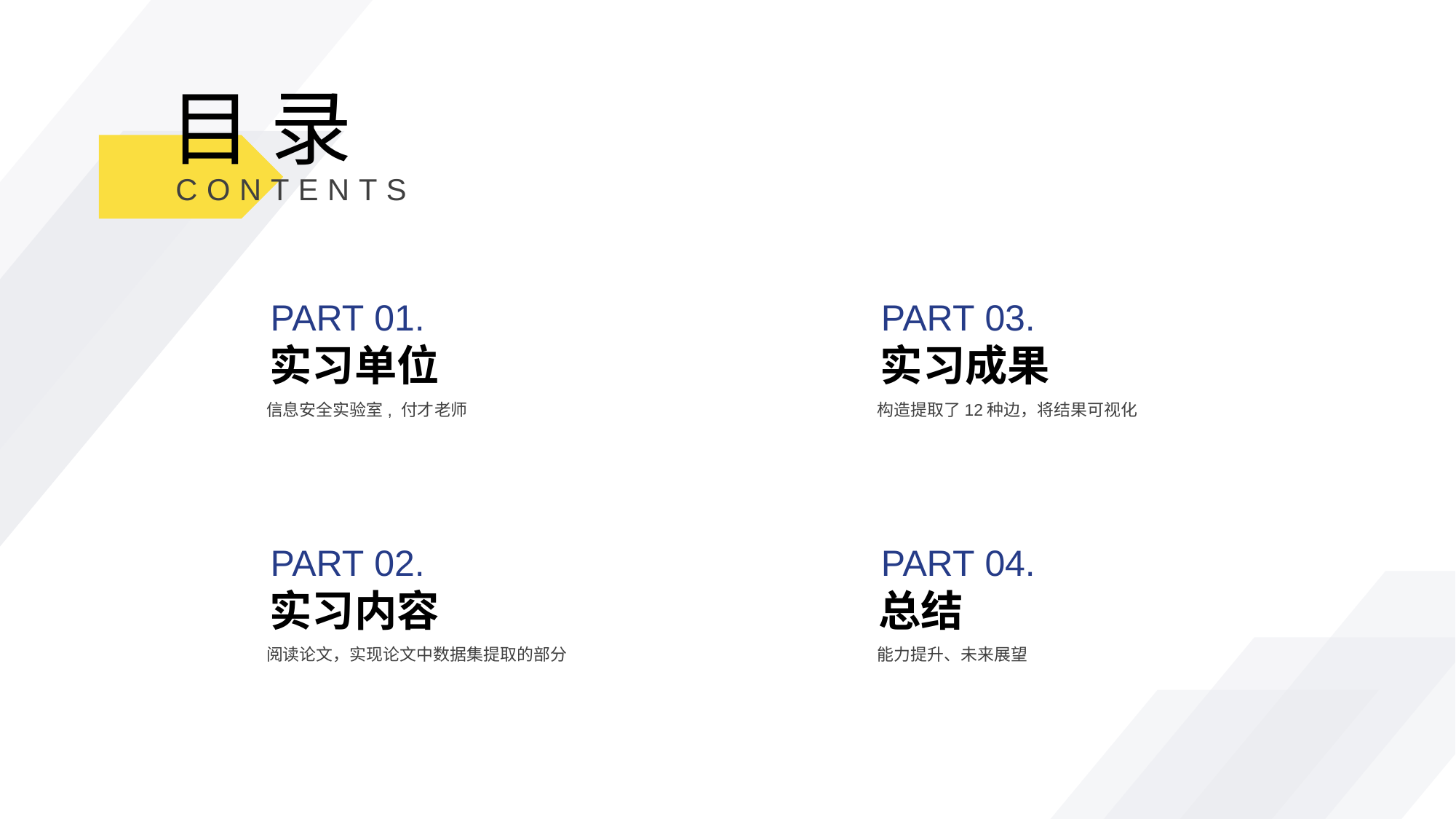

目 录
CONTENTS

PART 01.
PART 03.
实习单位
实习成果
信息安全实验室, 付才老师
构造提取了12种边，将结果可视化
PART 02.
PART 04.

实习内容
总结
阅读论文，实现论文中数据集提取的部分
能力提升、未来展望